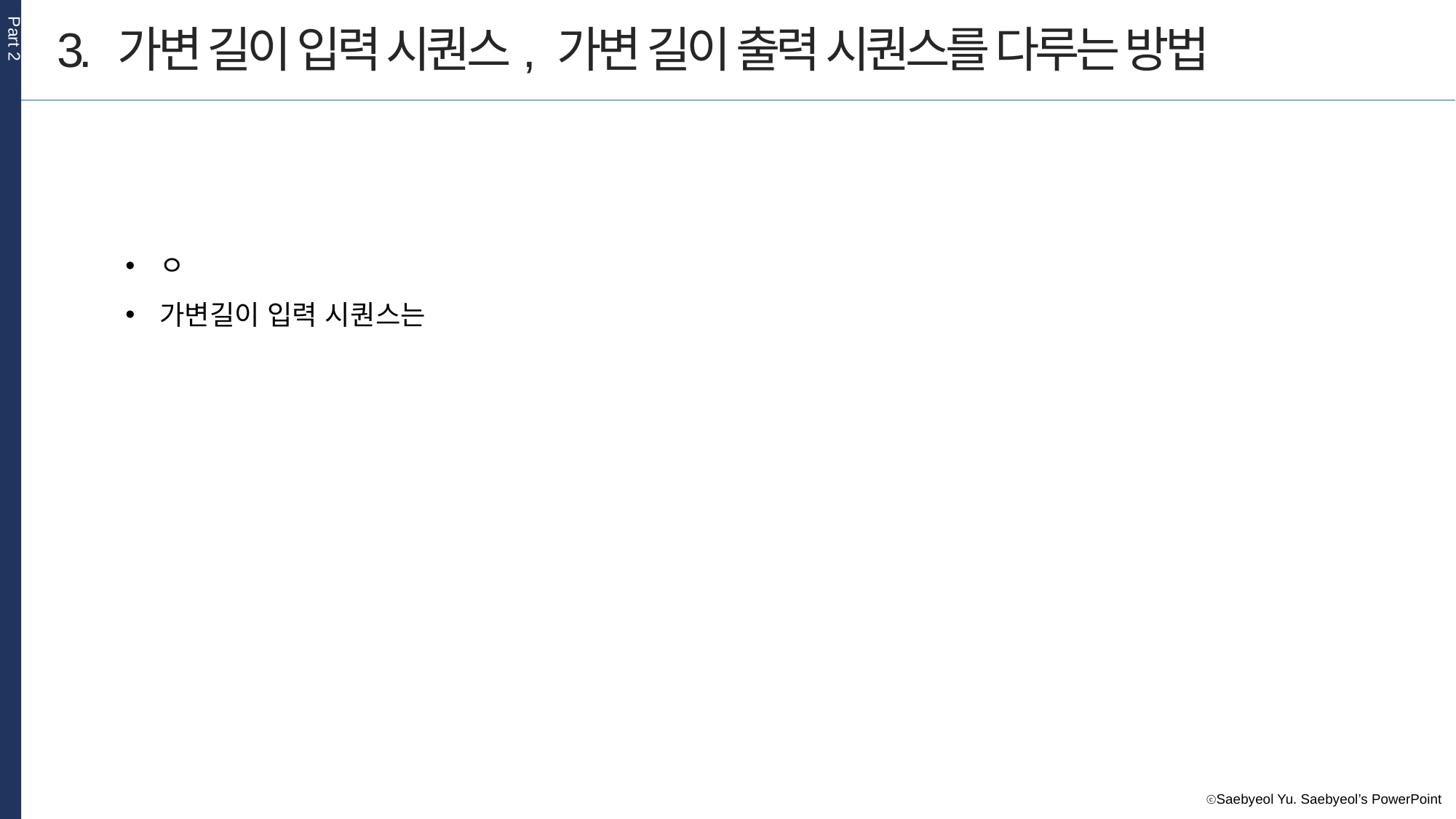

Part 2
3. 가변 길이 입력 시퀀스, 가변 길이 출력 시퀀스를 다루는 방법
ㅇ
가변길이 입력 시퀀스는